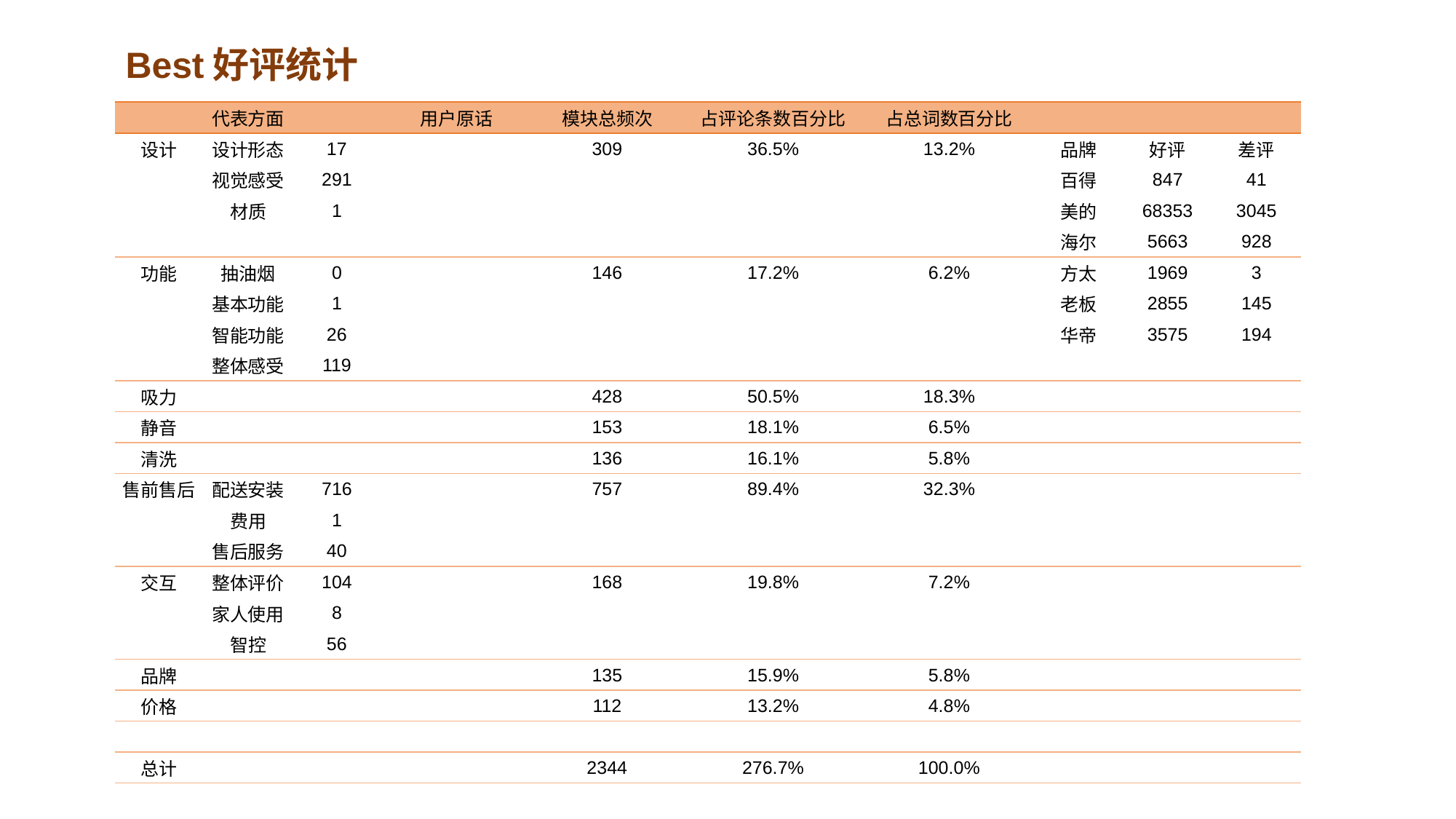

Best好评统计
|  | 代表方面 |  | 用户原话 | 模块总频次 | 占评论条数百分比 | 占总词数百分比 |  |  |  |
| --- | --- | --- | --- | --- | --- | --- | --- | --- | --- |
| 设计 | 设计形态 | 17 |  | 309 | 36.5% | 13.2% | 品牌 | 好评 | 差评 |
|  | 视觉感受 | 291 |  |  |  |  | 百得 | 847 | 41 |
|  | 材质 | 1 |  |  |  |  | 美的 | 68353 | 3045 |
|  |  |  |  |  |  |  | 海尔 | 5663 | 928 |
| 功能 | 抽油烟 | 0 |  | 146 | 17.2% | 6.2% | 方太 | 1969 | 3 |
|  | 基本功能 | 1 |  |  |  |  | 老板 | 2855 | 145 |
|  | 智能功能 | 26 |  |  |  |  | 华帝 | 3575 | 194 |
|  | 整体感受 | 119 |  |  |  |  |  |  |  |
| 吸力 |  |  |  | 428 | 50.5% | 18.3% |  |  |  |
| 静音 |  |  |  | 153 | 18.1% | 6.5% |  |  |  |
| 清洗 |  |  |  | 136 | 16.1% | 5.8% |  |  |  |
| 售前售后 | 配送安装 | 716 |  | 757 | 89.4% | 32.3% |  |  |  |
|  | 费用 | 1 |  |  |  |  |  |  |  |
|  | 售后服务 | 40 |  |  |  |  |  |  |  |
| 交互 | 整体评价 | 104 |  | 168 | 19.8% | 7.2% |  |  |  |
|  | 家人使用 | 8 |  |  |  |  |  |  |  |
|  | 智控 | 56 |  |  |  |  |  |  |  |
| 品牌 |  |  |  | 135 | 15.9% | 5.8% |  |  |  |
| 价格 |  |  |  | 112 | 13.2% | 4.8% |  |  |  |
|  |  |  |  |  |  |  |  |  |  |
| 总计 |  |  |  | 2344 | 276.7% | 100.0% |  |  |  |